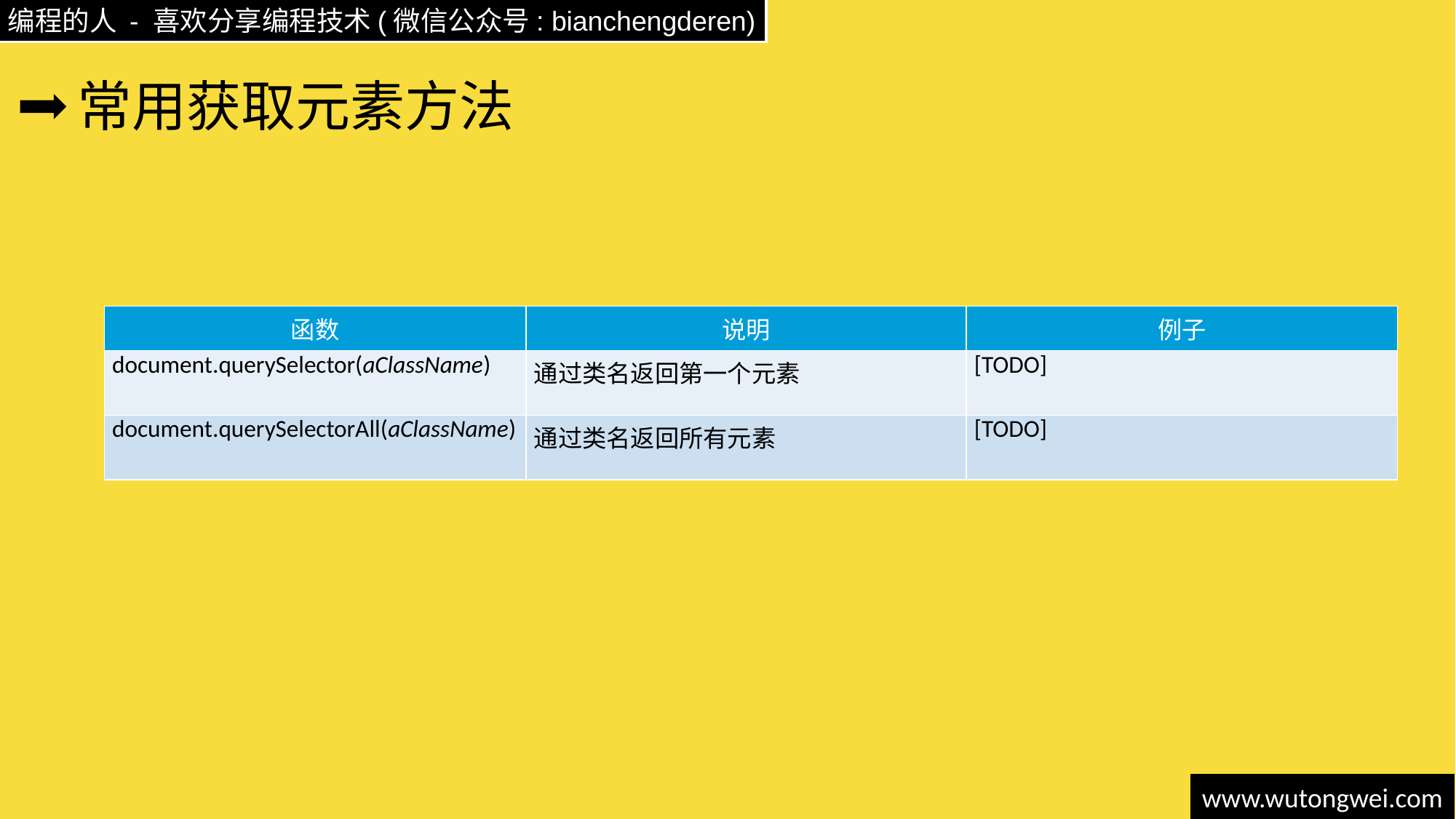

# 常用获取元素方法

| 函数 | 说明 | 例子 |
| --- | --- | --- |
| document.querySelector(aClassName) | 通过类名返回第一个元素 | [TODO] |
| document.querySelectorAll(aClassName) | 通过类名返回所有元素 | [TODO] |